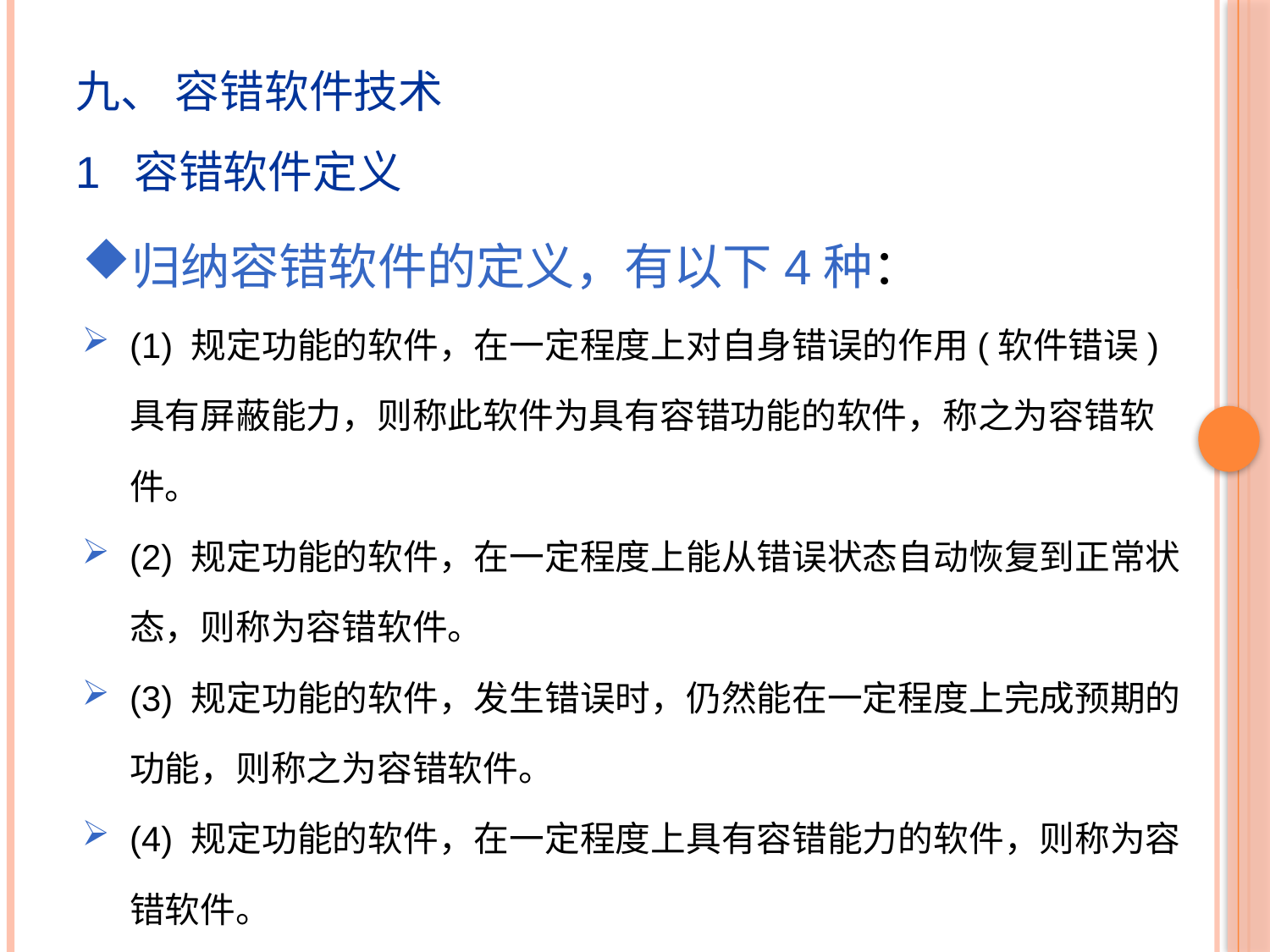

九、 容错软件技术
1  容错软件定义
归纳容错软件的定义，有以下4种：
(1) 规定功能的软件，在一定程度上对自身错误的作用(软件错误)具有屏蔽能力，则称此软件为具有容错功能的软件，称之为容错软件。
(2) 规定功能的软件，在一定程度上能从错误状态自动恢复到正常状态，则称为容错软件。
(3) 规定功能的软件，发生错误时，仍然能在一定程度上完成预期的功能，则称之为容错软件。
(4) 规定功能的软件，在一定程度上具有容错能力的软件，则称为容错软件。